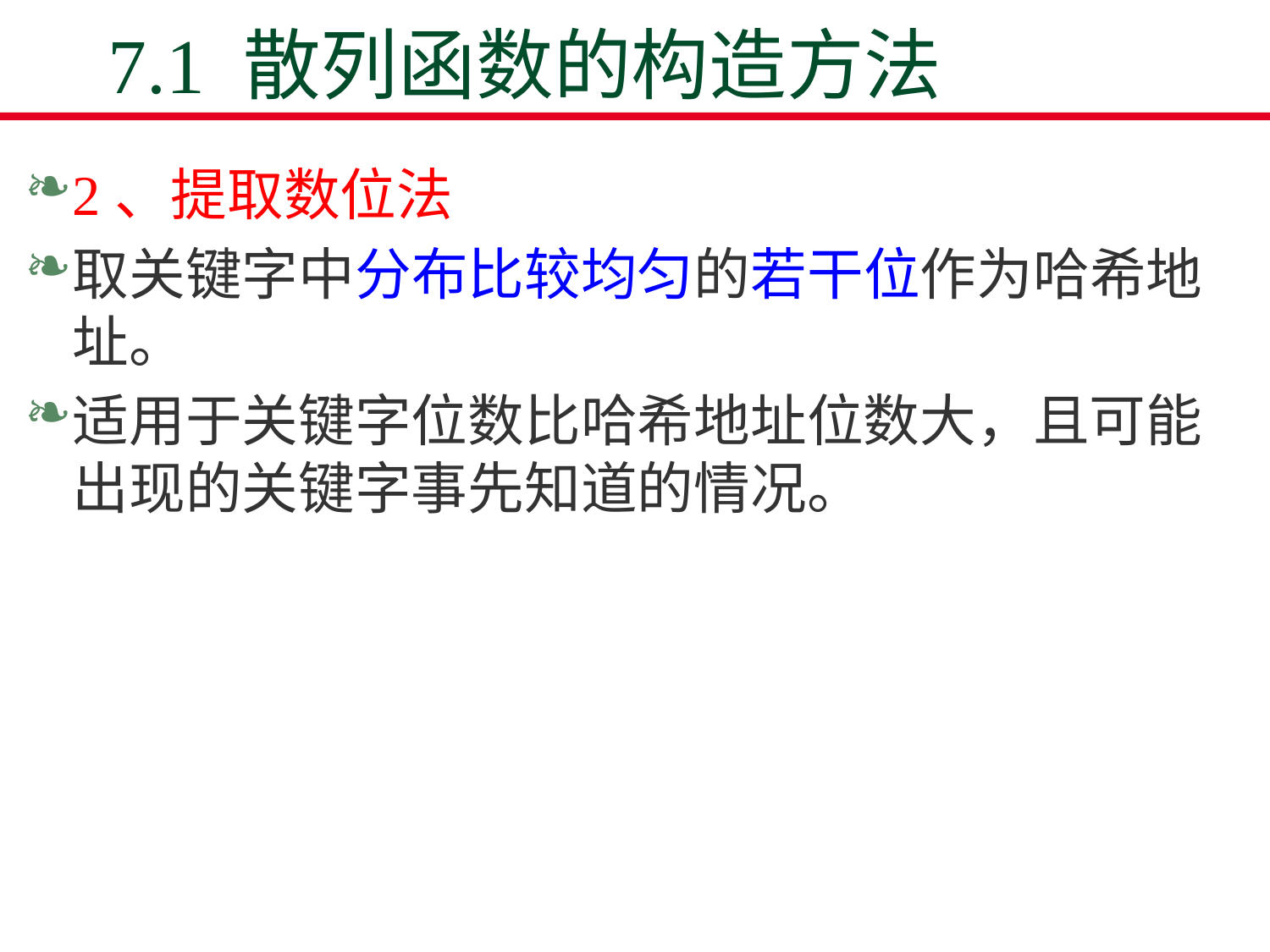

# 7.1 散列函数的构造方法
2、提取数位法
取关键字中分布比较均匀的若干位作为哈希地址。
适用于关键字位数比哈希地址位数大，且可能出现的关键字事先知道的情况。